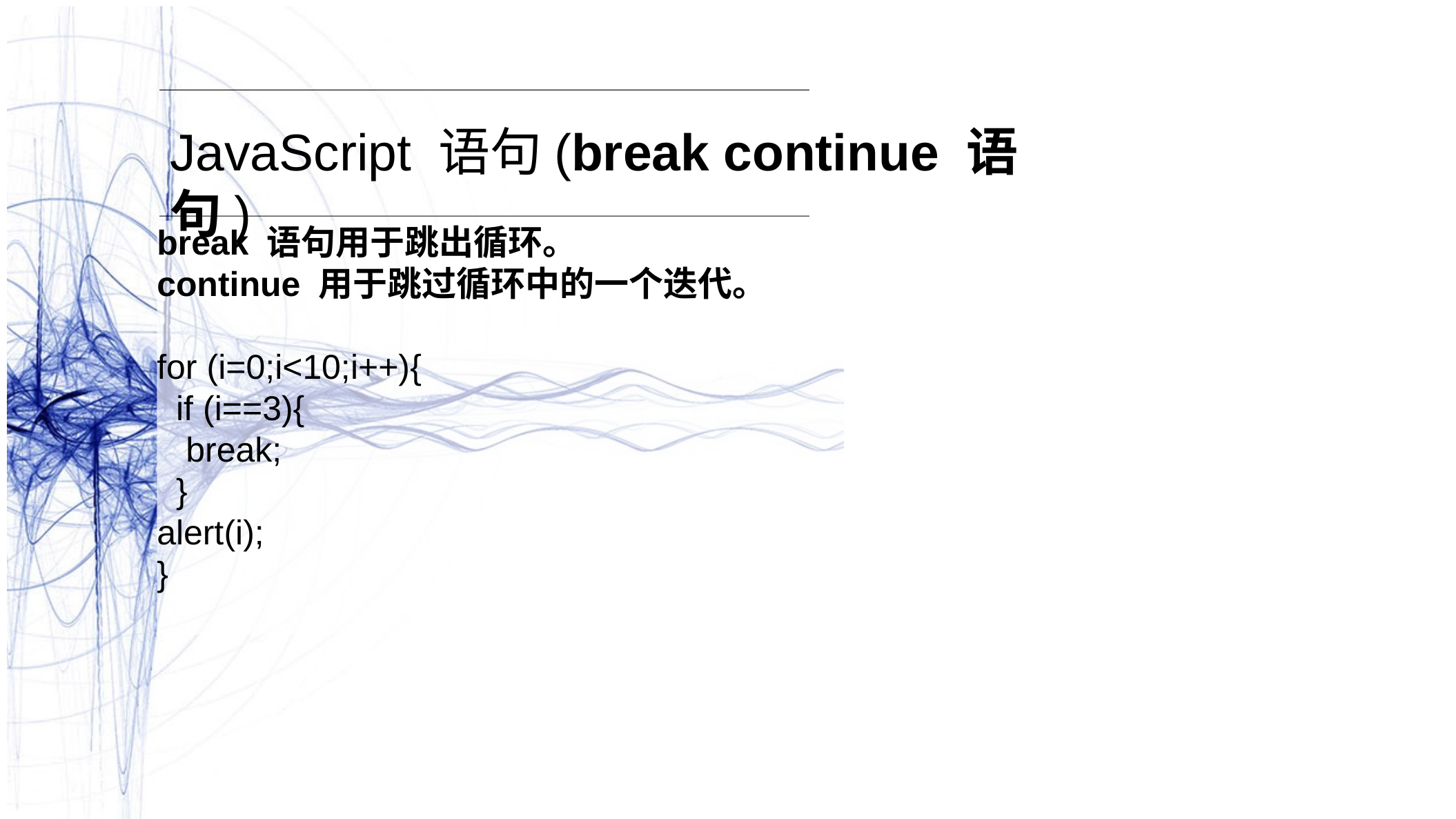

JavaScript 语句(break continue 语句)

break 语句用于跳出循环。
continue 用于跳过循环中的一个迭代。

for (i=0;i<10;i++){
  if (i==3){
   break;
  }
alert(i);
}